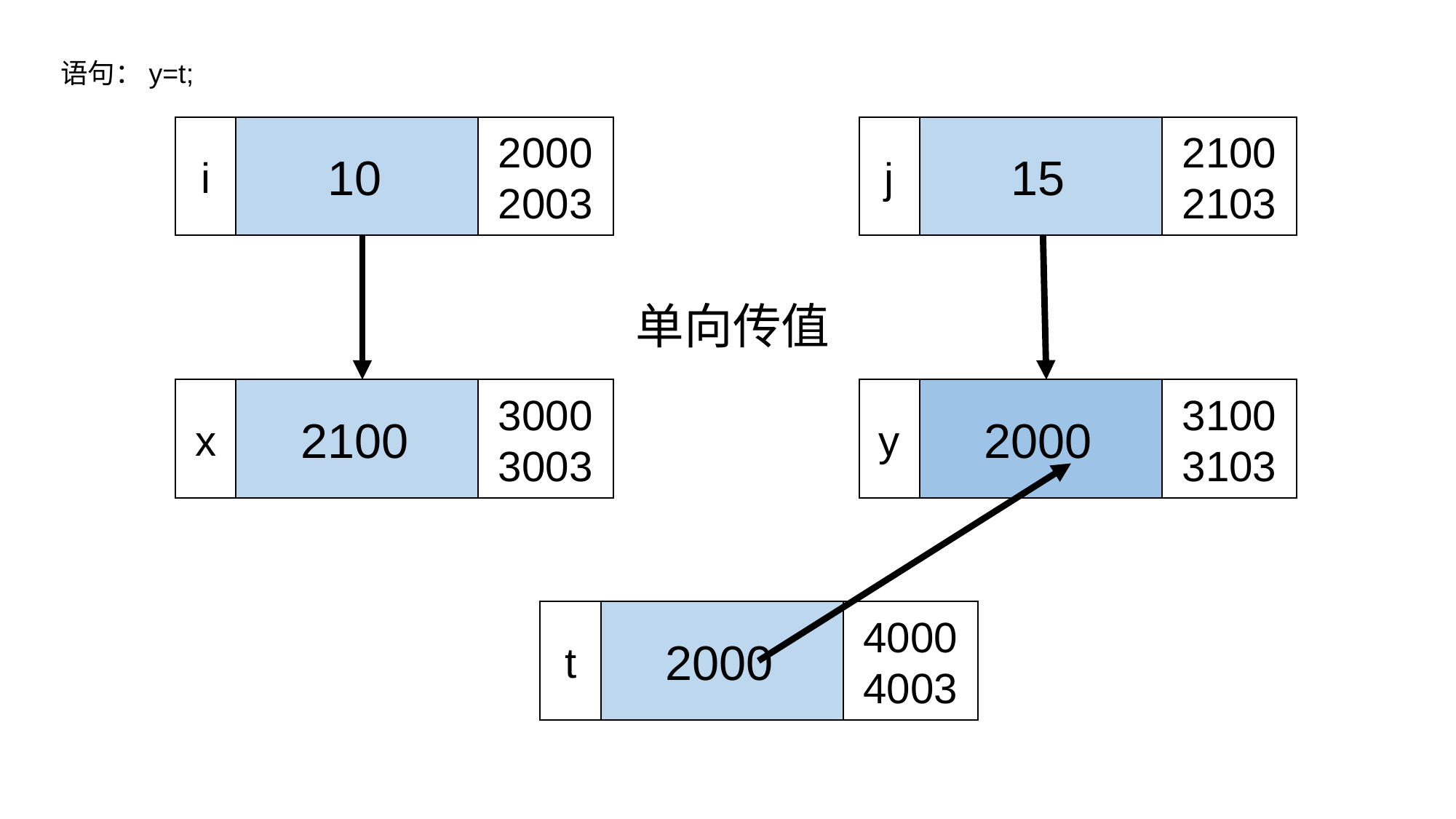

语句：y=t;
2000
2003
       10
i
2100
2103
       15
j
单向传值
       2100
x
3000
3003
3100
3103
       2000
y
4000
4003
       2000
t